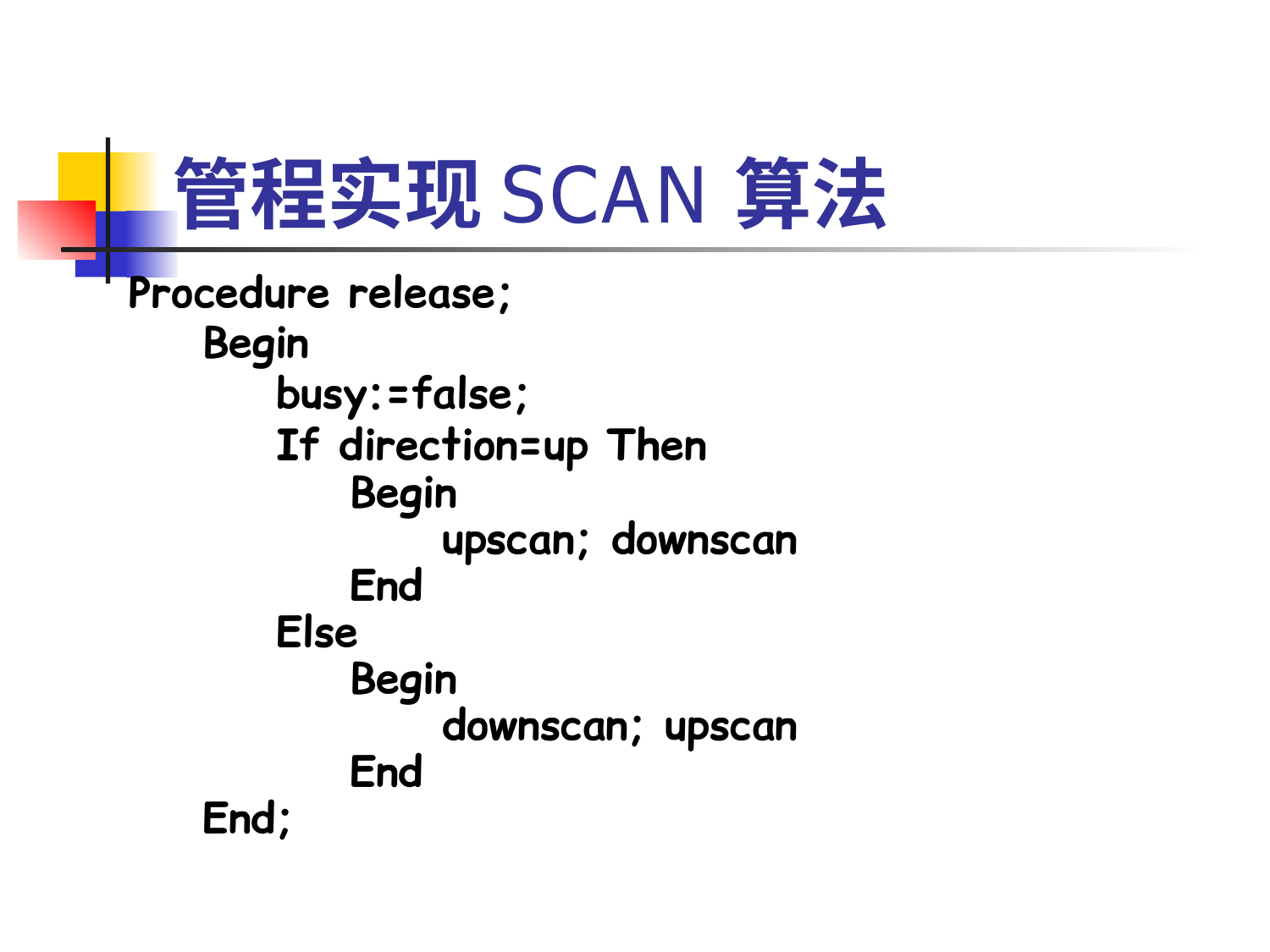

# 管程实现SCAN算法
Procedure release;
    Begin
        busy:=false;
        If direction=up Then
            Begin
                 upscan; downscan
            End
        Else
            Begin
                 downscan; upscan
            End
    End;